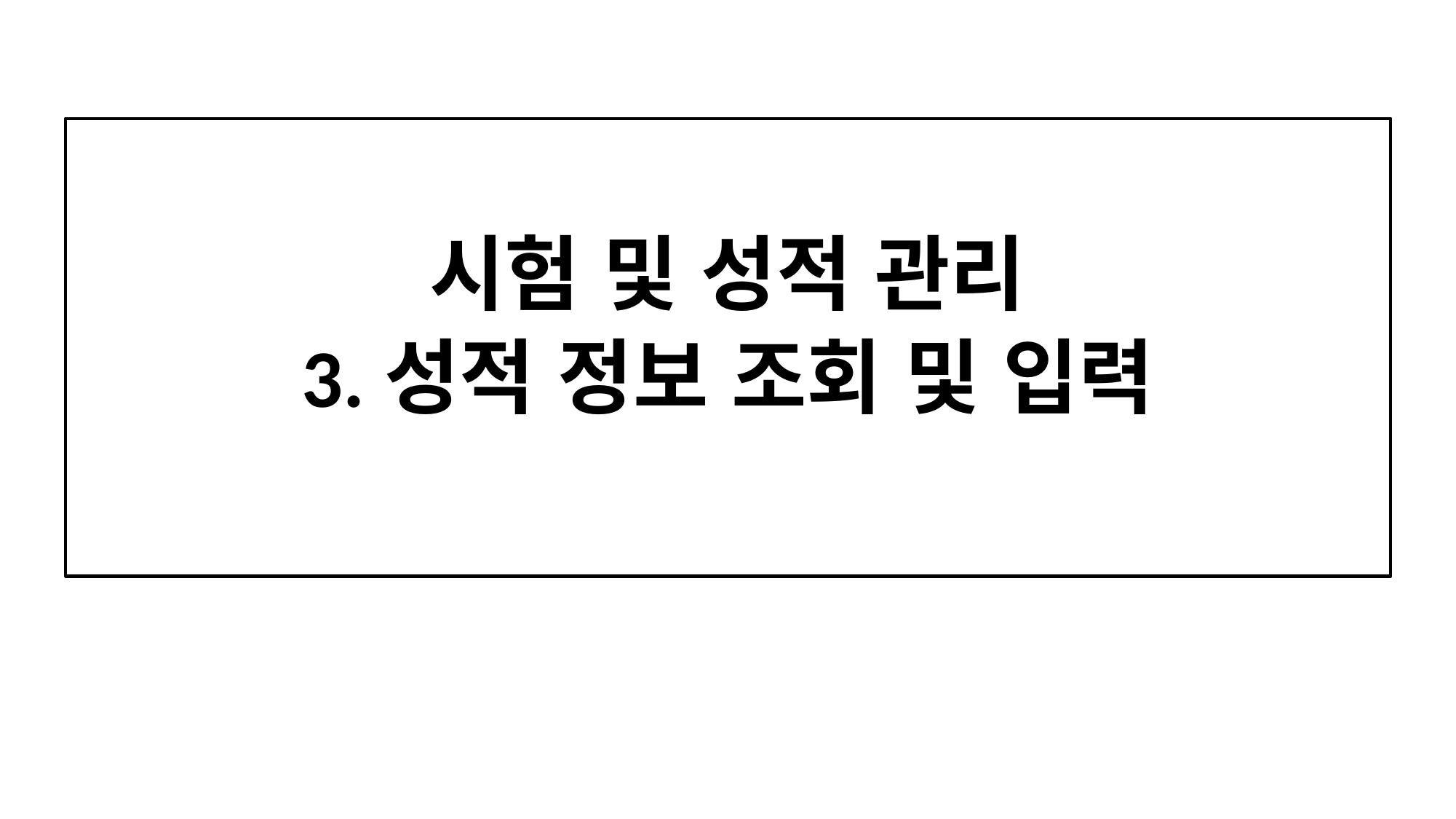

시험 및 성적 관리
3.성적 정보 조회 및 입력